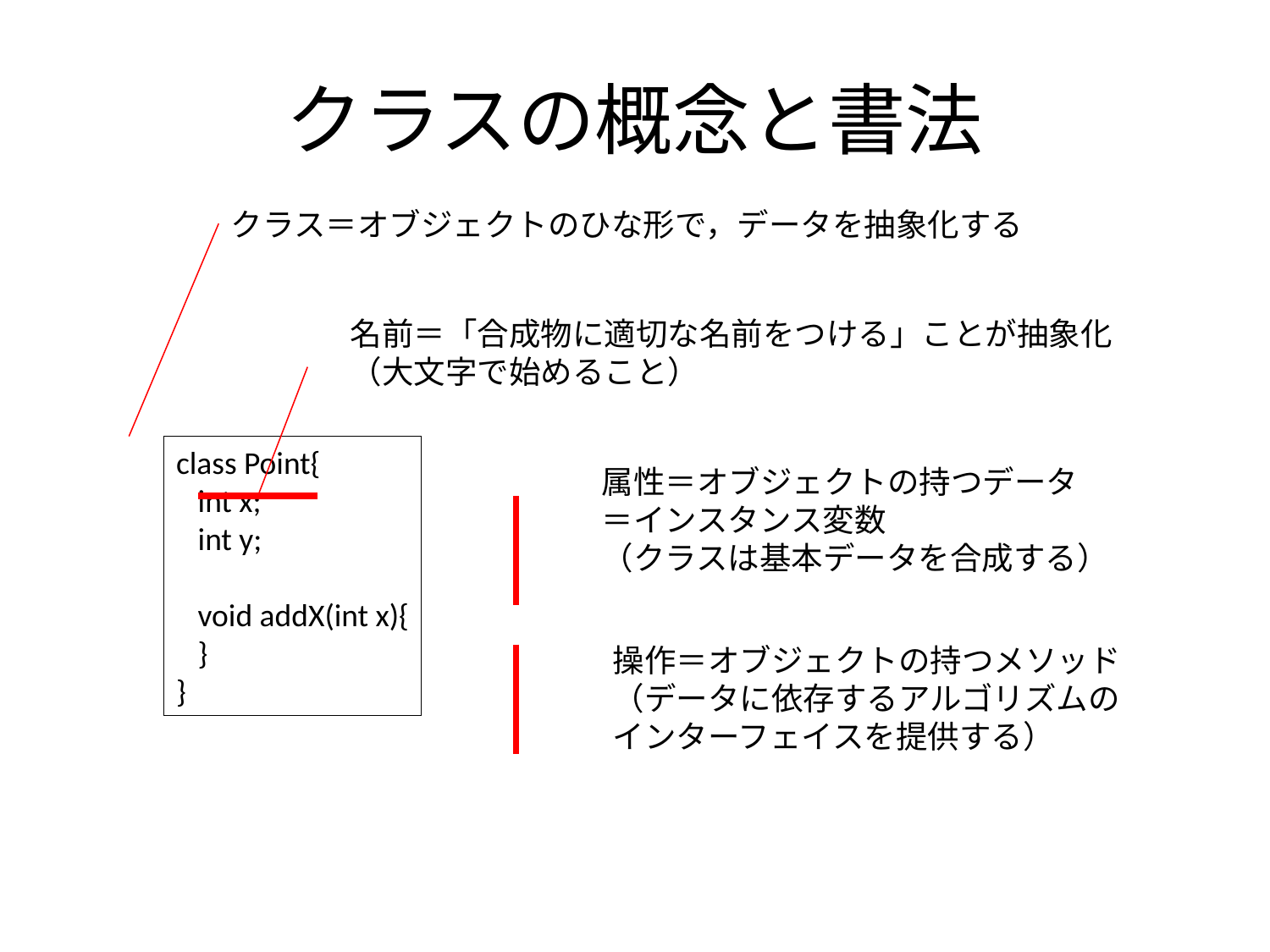

# クラスの概念と書法
クラス＝オブジェクトのひな形で，データを抽象化する
名前＝「合成物に適切な名前をつける」ことが抽象化
（大文字で始めること）
class Point{
   int x;
   int y;

   void addX(int x){
   }
}
属性＝オブジェクトの持つデータ
＝インスタンス変数
（クラスは基本データを合成する）
操作＝オブジェクトの持つメソッド
（データに依存するアルゴリズムの
インターフェイスを提供する）